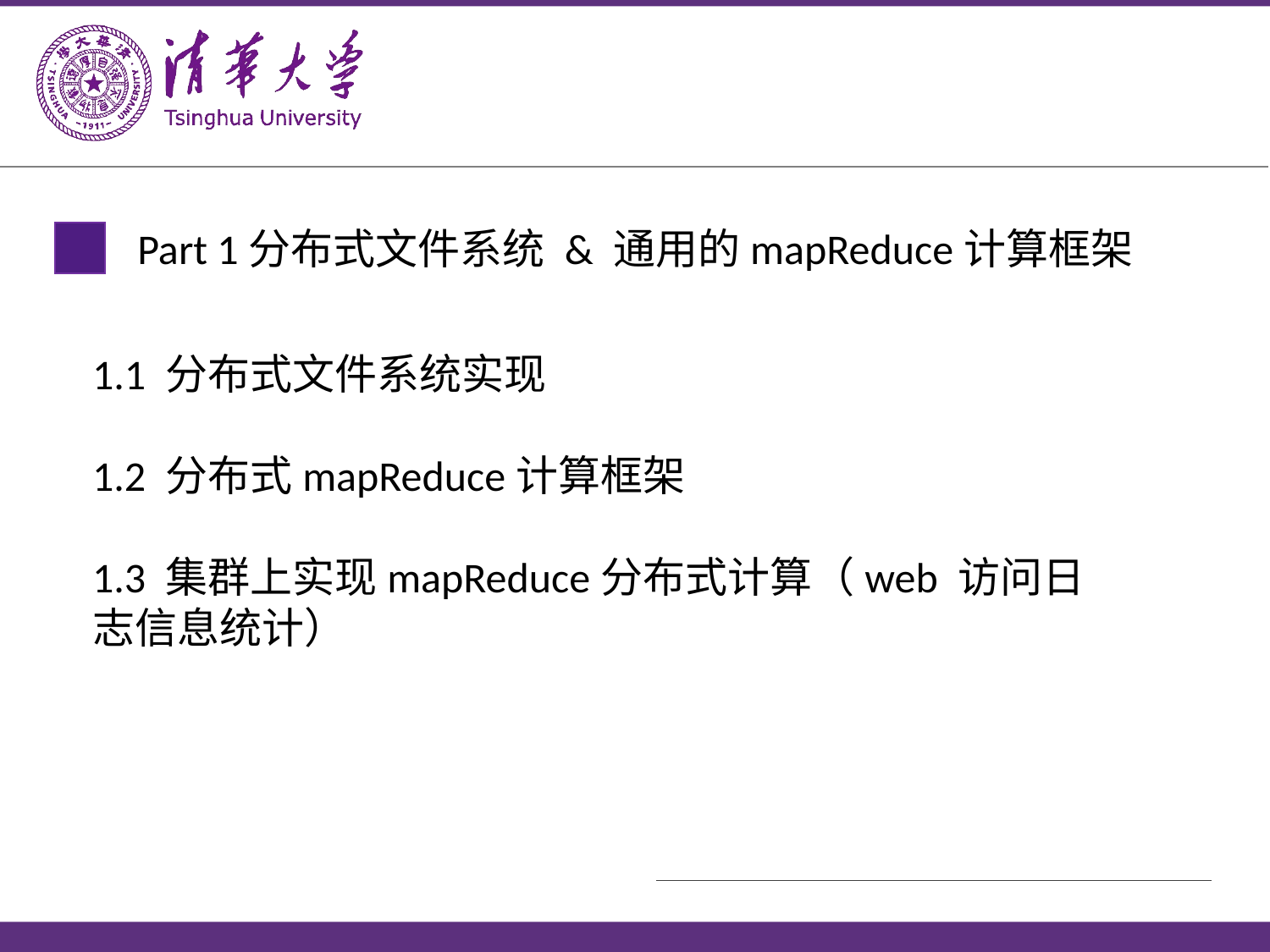

Part 1分布式文件系统 & 通用的mapReduce计算框架

1.1 分布式文件系统实现

1.2 分布式mapReduce计算框架

1.3 集群上实现mapReduce分布式计算（web 访问日志信息统计）